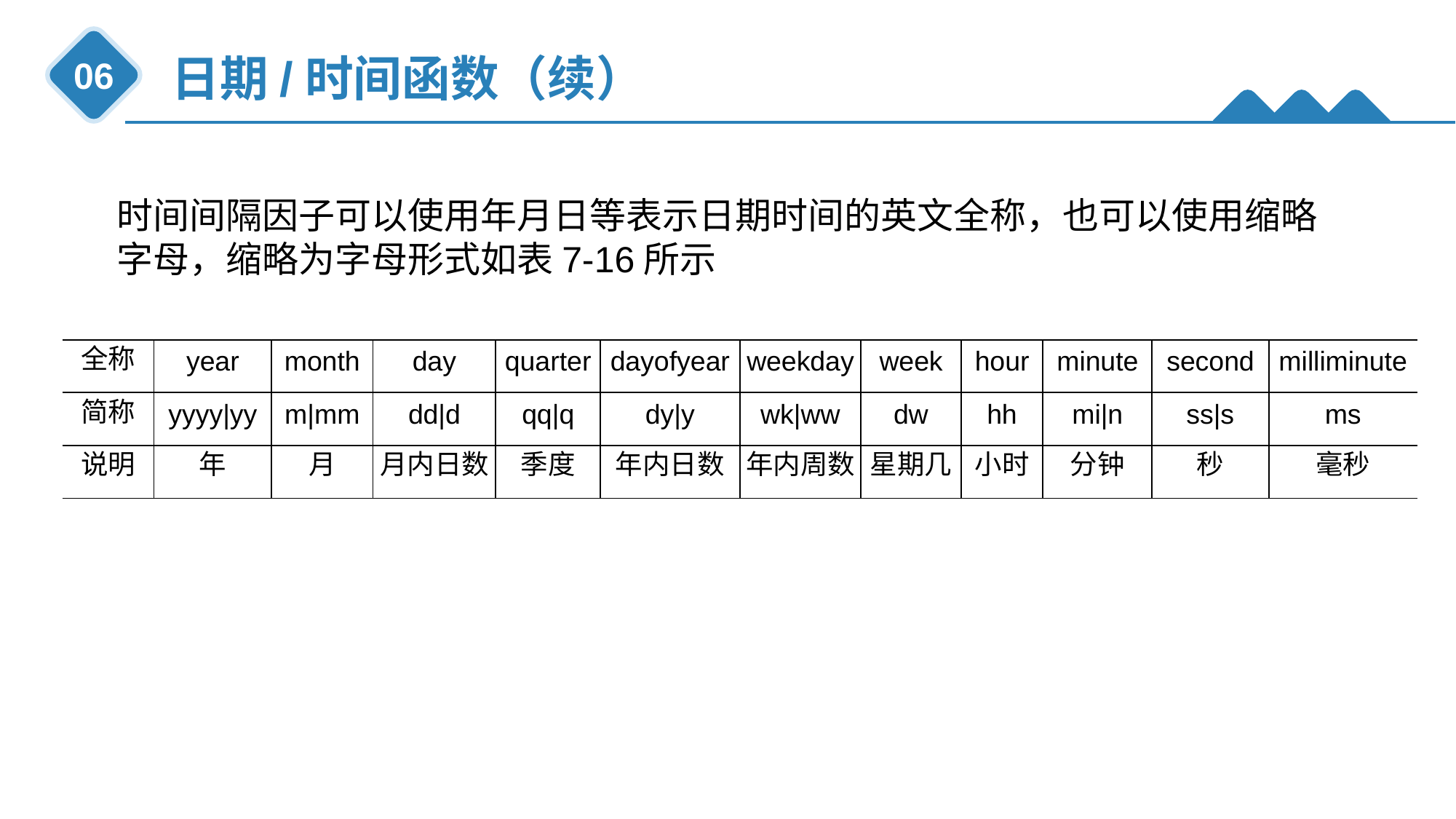

日期/时间函数（续）
06

时间间隔因子可以使用年月日等表示日期时间的英文全称，也可以使用缩略字母，缩略为字母形式如表7-16所示
| 全称 | year | month | day | quarter | dayofyear | weekday | week | hour | minute | second | milliminute |
| --- | --- | --- | --- | --- | --- | --- | --- | --- | --- | --- | --- |
| 简称 | yyyy|yy | m|mm | dd|d | qq|q | dy|y | wk|ww | dw | hh | mi|n | ss|s | ms |
| 说明 | 年 | 月 | 月内日数 | 季度 | 年内日数 | 年内周数 | 星期几 | 小时 | 分钟 | 秒 | 毫秒 |